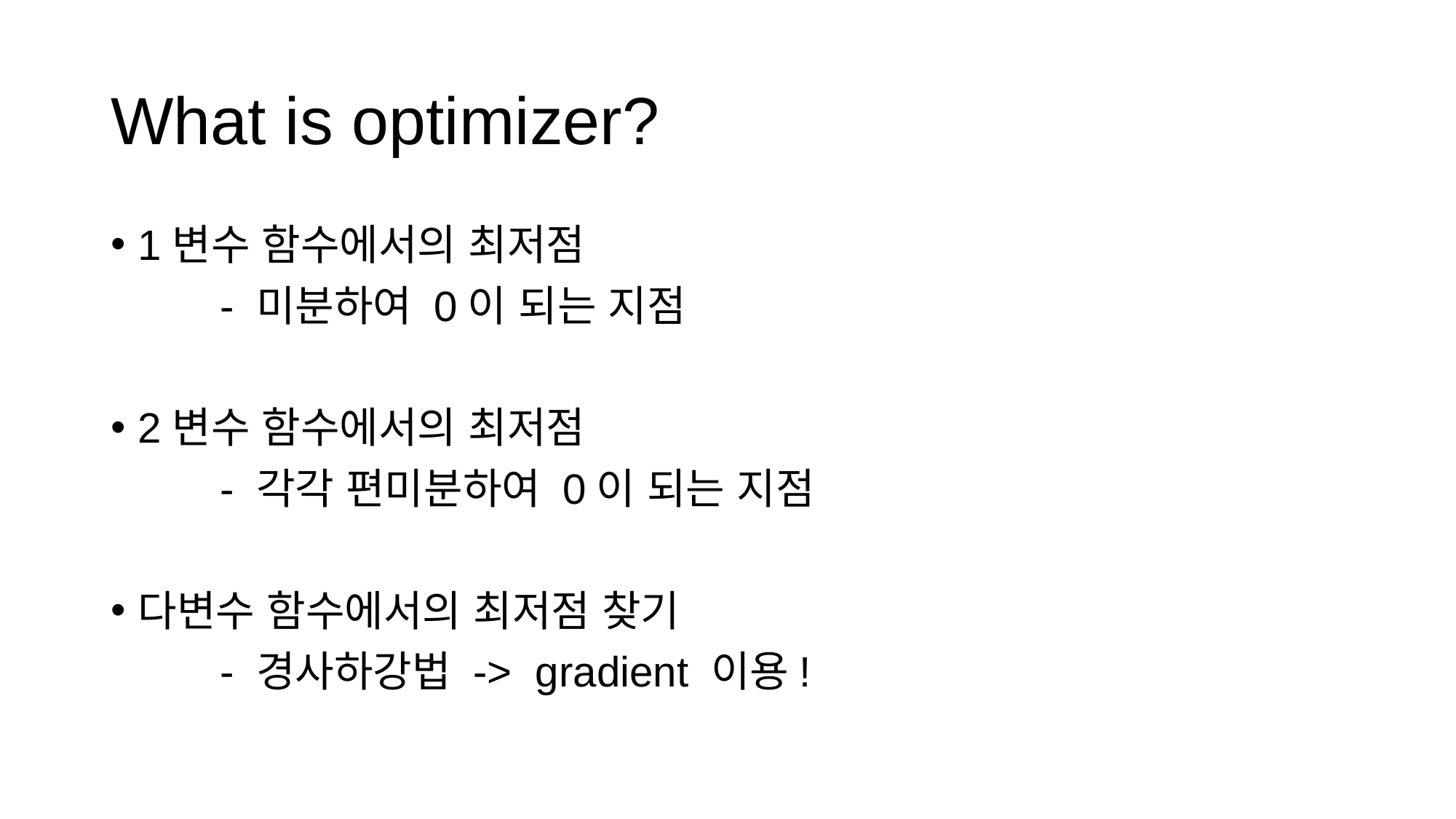

# What is optimizer?
1변수 함수에서의 최저점
	- 미분하여 0이 되는 지점

2변수 함수에서의 최저점
	- 각각 편미분하여 0이 되는 지점

다변수 함수에서의 최저점 찾기
	- 경사하강법 ->  gradient 이용!